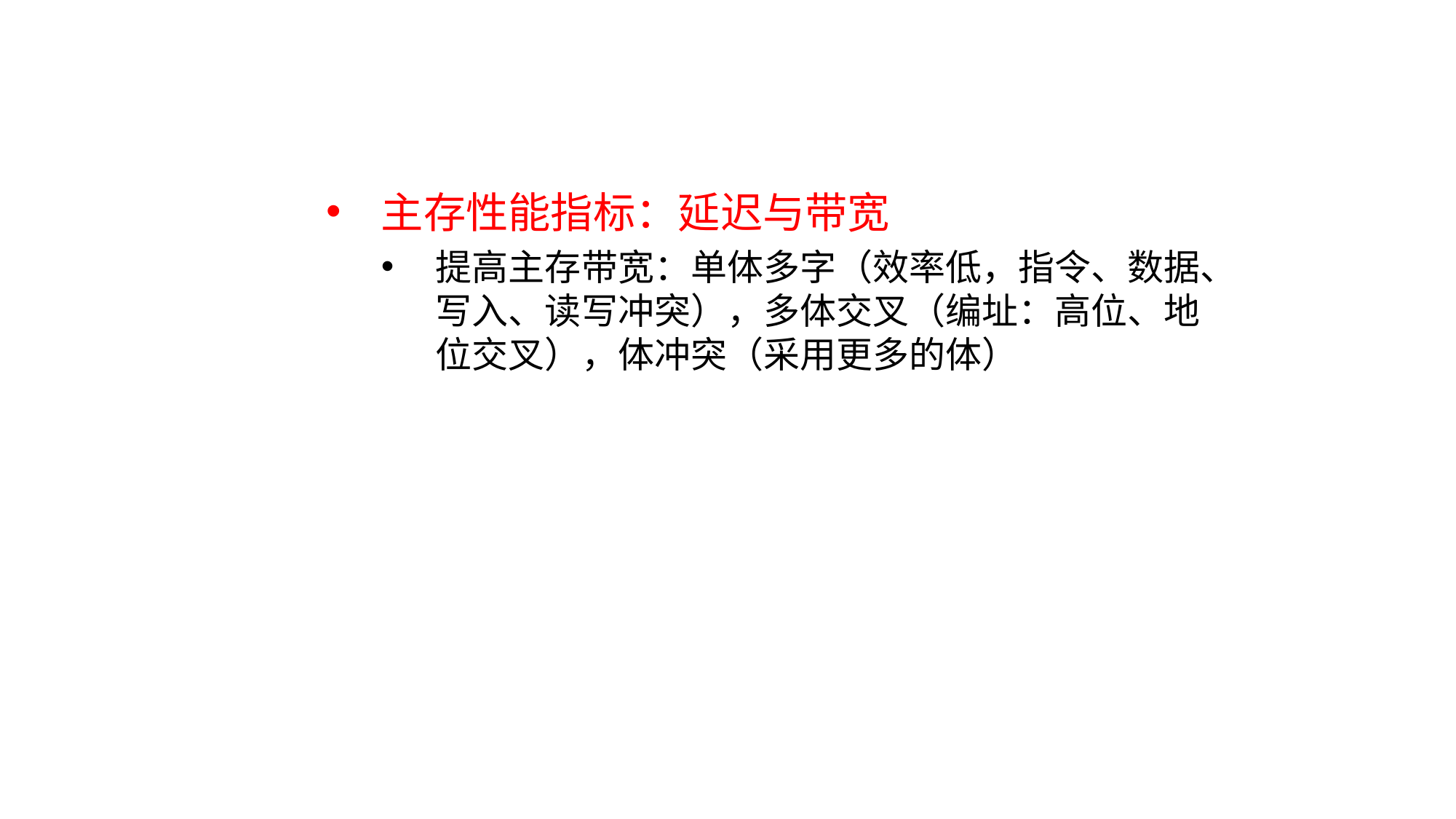

主存性能指标：延迟与带宽
提高主存带宽：单体多字（效率低，指令、数据、写入、读写冲突），多体交叉（编址：高位、地位交叉），体冲突（采用更多的体）